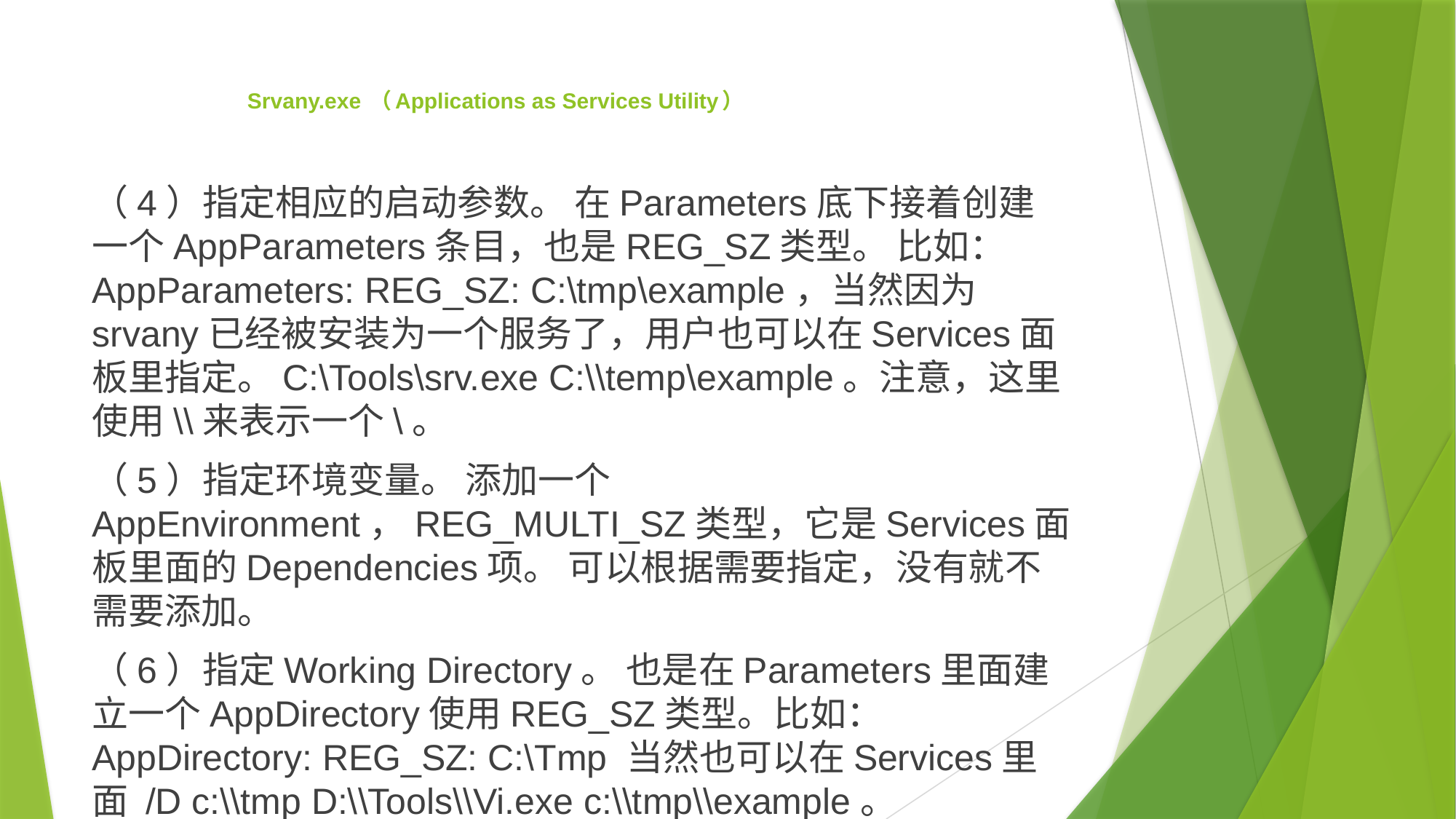

Srvany.exe （Applications as Services Utility）
（4）指定相应的启动参数。 在Parameters底下接着创建一个AppParameters条目，也是REG_SZ类型。 比如：AppParameters: REG_SZ: C:\tmp\example，当然因为srvany已经被安装为一个服务了，用户也可以在Services面板里指定。C:\Tools\srv.exe C:\\temp\example。注意，这里使用\\来表示一个\。
（5）指定环境变量。 添加一个AppEnvironment，REG_MULTI_SZ类型，它是Services面板里面的Dependencies项。 可以根据需要指定，没有就不需要添加。
（6）指定Working Directory。 也是在Parameters里面建立一个AppDirectory使用REG_SZ类型。比如：AppDirectory: REG_SZ: C:\Tmp 当然也可以在Services里面 /D c:\\tmp D:\\Tools\\Vi.exe c:\\tmp\\example。